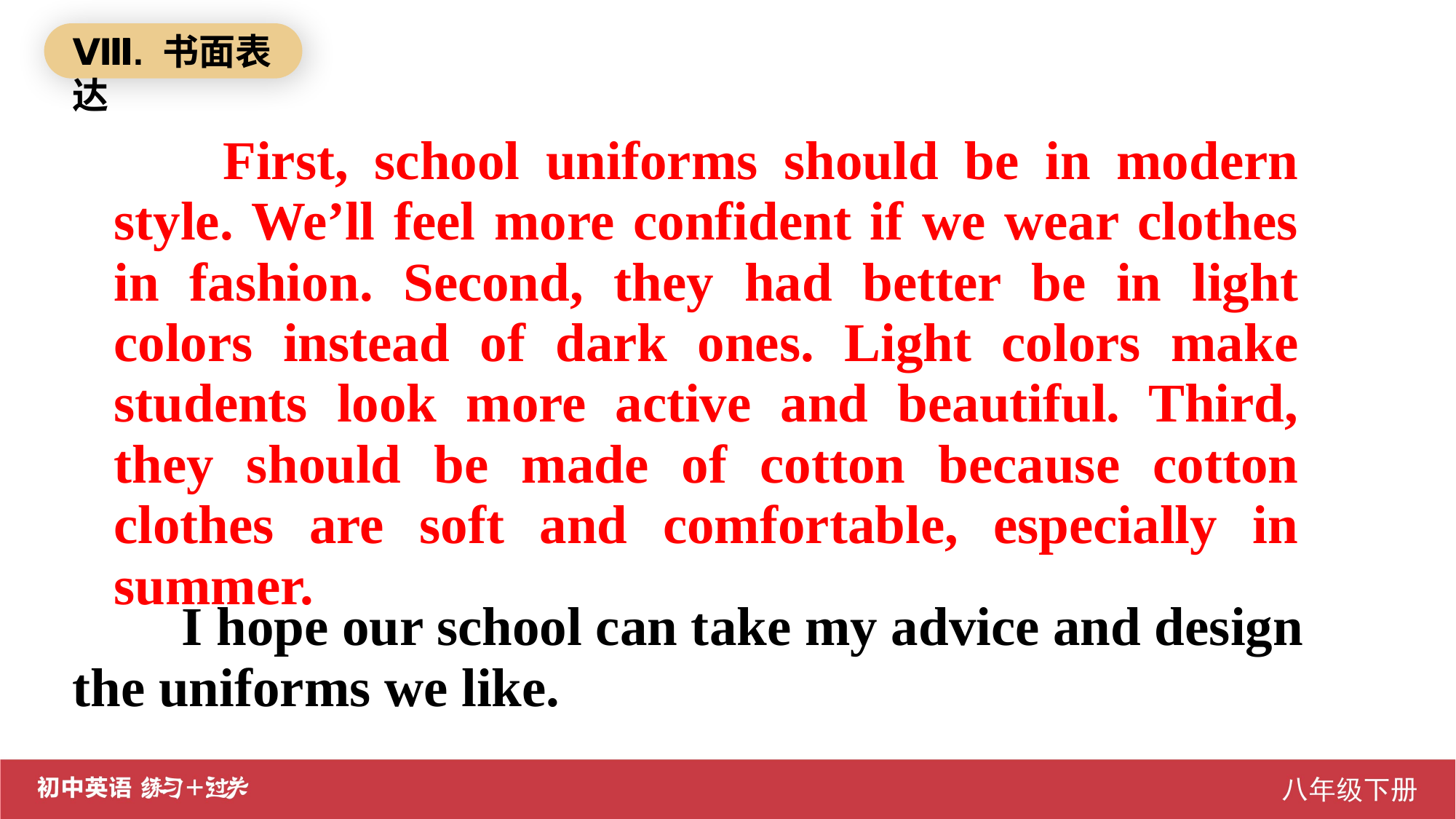

Ⅷ. 书面表达

I hope our school can take my advice and design the uniforms we like.

First, school uniforms should be in modern style. We’ll feel more confident if we wear clothes in fashion. Second, they had better be in light colors instead of dark ones. Light colors make students look more active and beautiful. Third, they should be made of cotton because cotton clothes are soft and comfortable, especially in summer.